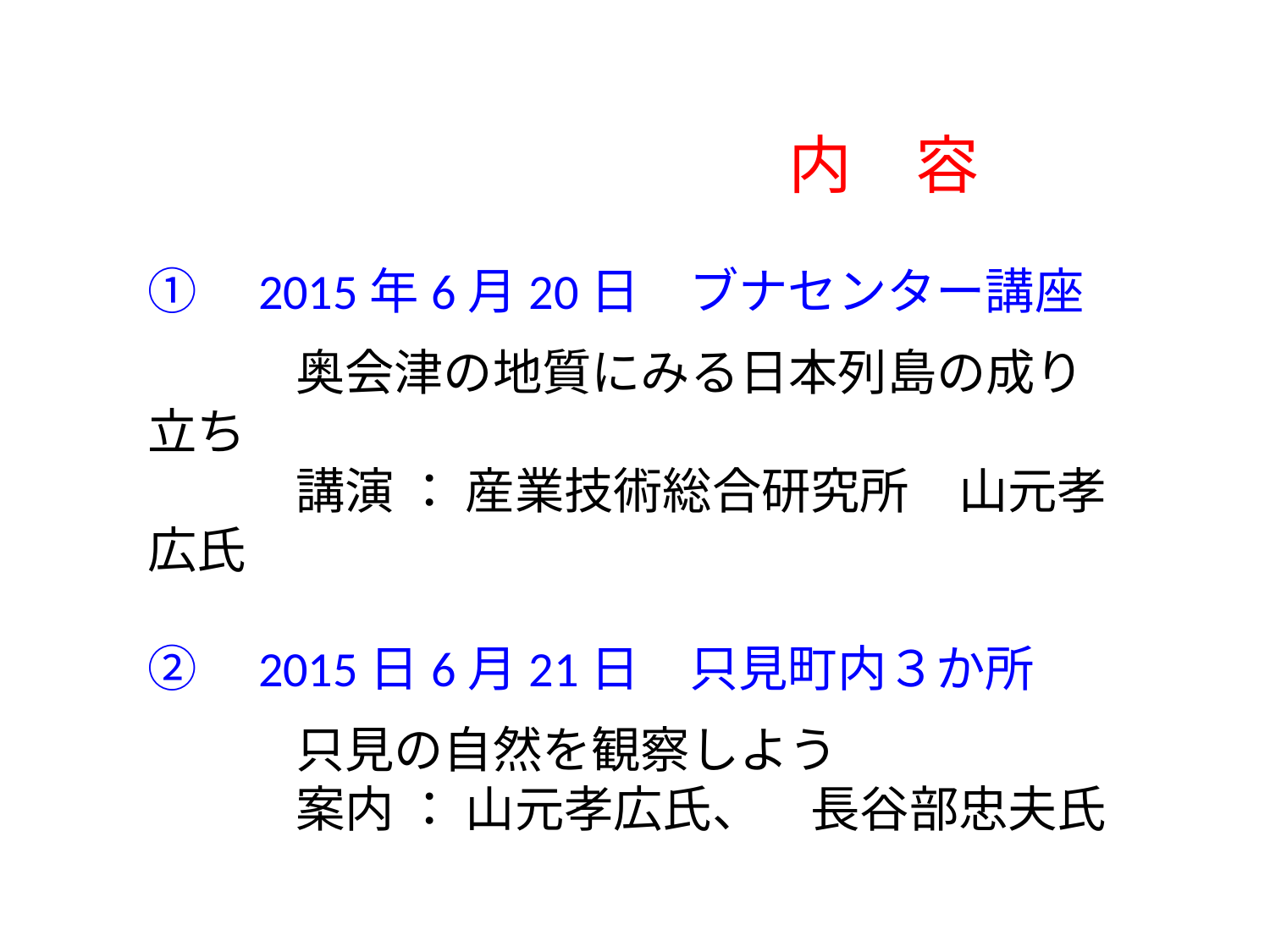

# 内　容 　 　 ①　2015年6月20日　ブナセンター講座 　 　　　奥会津の地質にみる日本列島の成り立ち 　　　講演 ： 産業技術総合研究所　山元孝広氏 　 ②　2015日6月21日　只見町内３か所 　 　　　只見の自然を観察しよう 　　　案内 ： 山元孝広氏、　長谷部忠夫氏